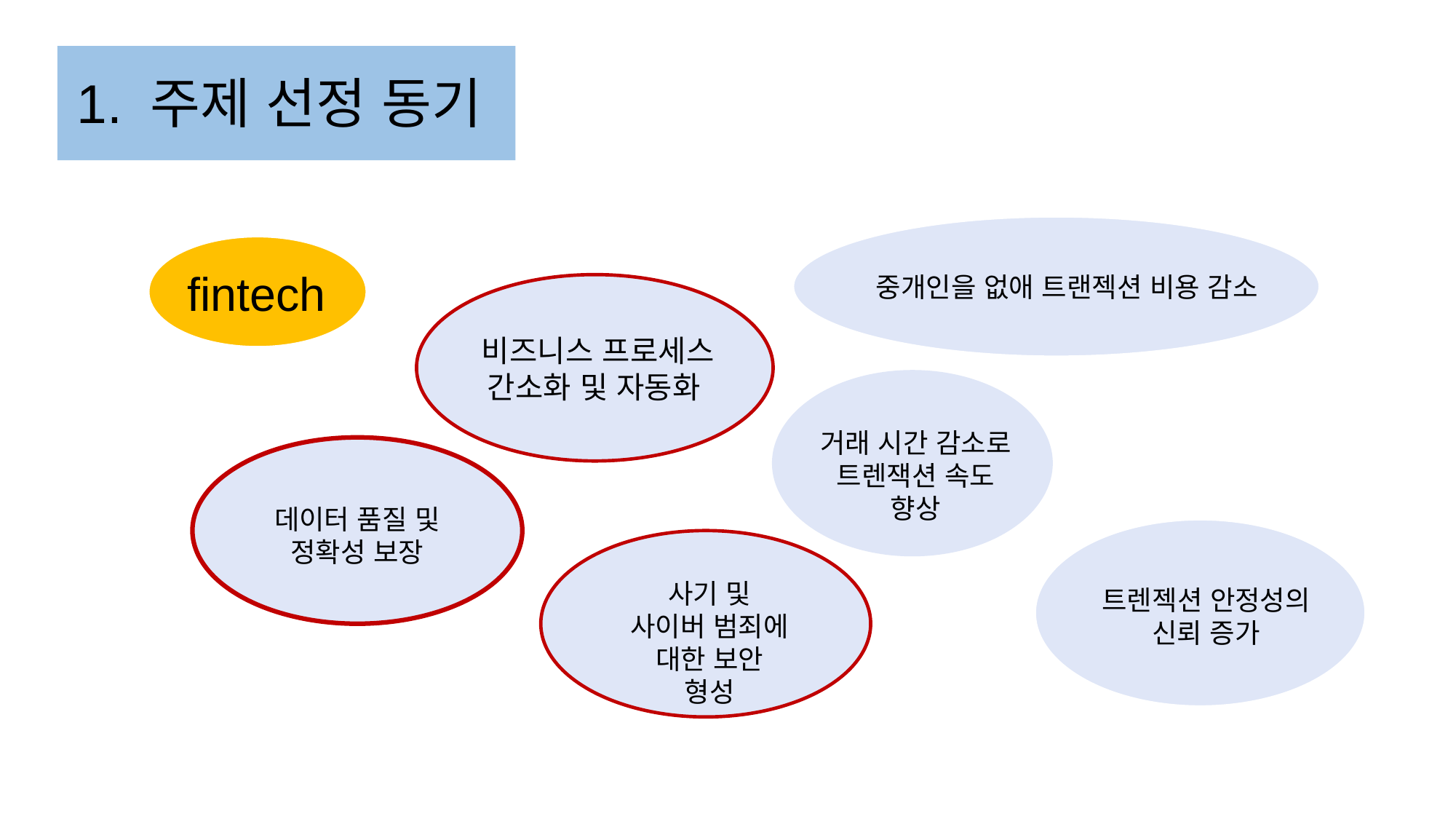

1. 주제 선정 동기

fintech
중개인을 없애 트랜젝션 비용 감소

비즈니스 프로세스 간소화 및 자동화

거래 시간 감소로 트렌잭션 속도 향상

데이터 품질 및 정확성 보장

사기 및 사이버 범죄에 대한 보안 형성
트렌젝션 안정성의 신뢰 증가